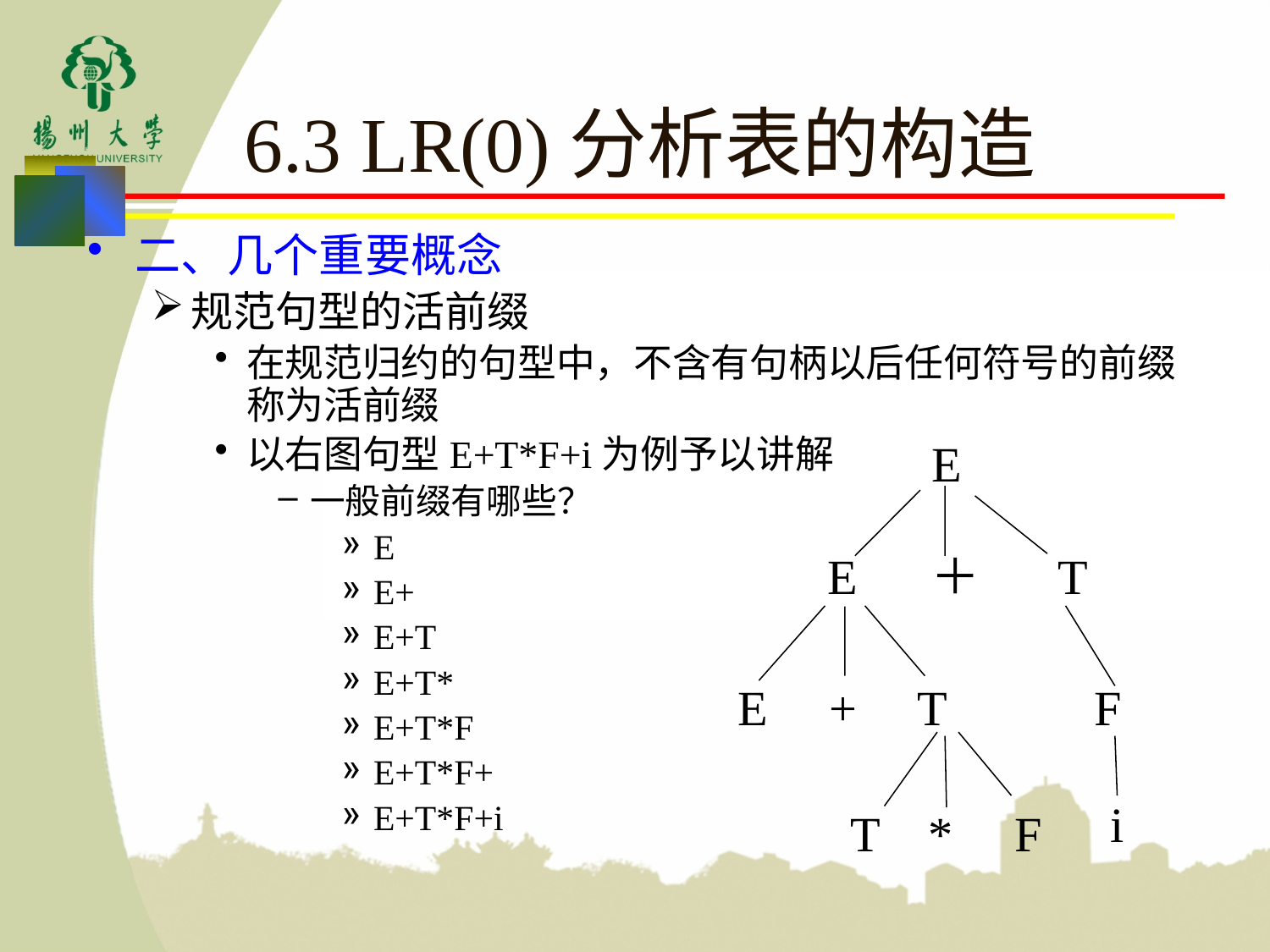

# 6.3 LR(0)分析表的构造
二、几个重要概念
规范句型的活前缀
在规范归约的句型中，不含有句柄以后任何符号的前缀称为活前缀
以右图句型E+T*F+i为例予以讲解
一般前缀有哪些？
E
E+
E+T
E+T*
E+T*F
E+T*F+
E+T*F+i
E

E     ＋      T

E     +     T            F

 i
          T    *     F

34